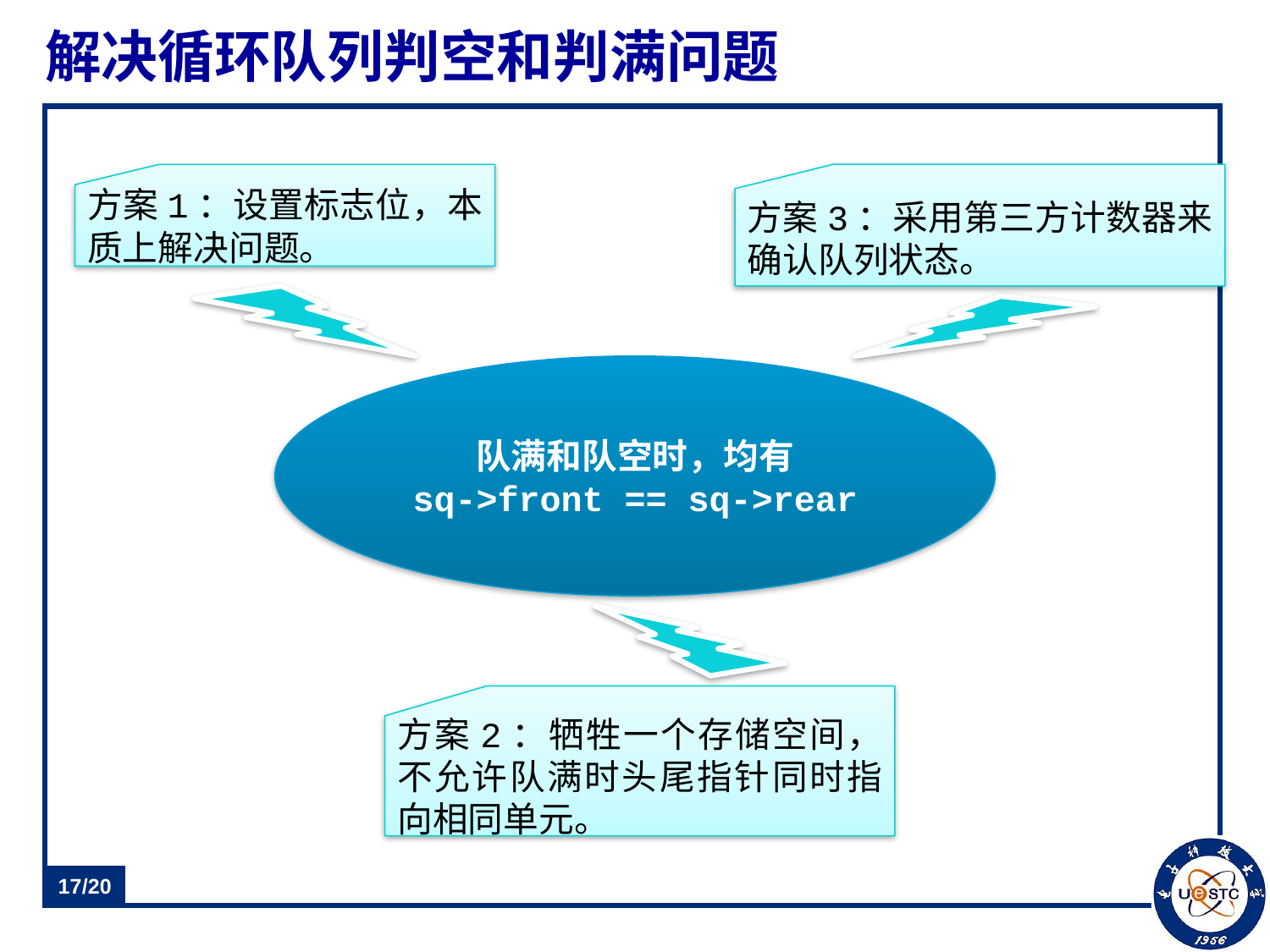

# 解决循环队列判空和判满问题
方案1：设置标志位，本质上解决问题。
方案3：采用第三方计数器来确认队列状态。

队满和队空时，均有
sq->front == sq->rear

方案2：牺牲一个存储空间，不允许队满时头尾指针同时指向相同单元。
17/20